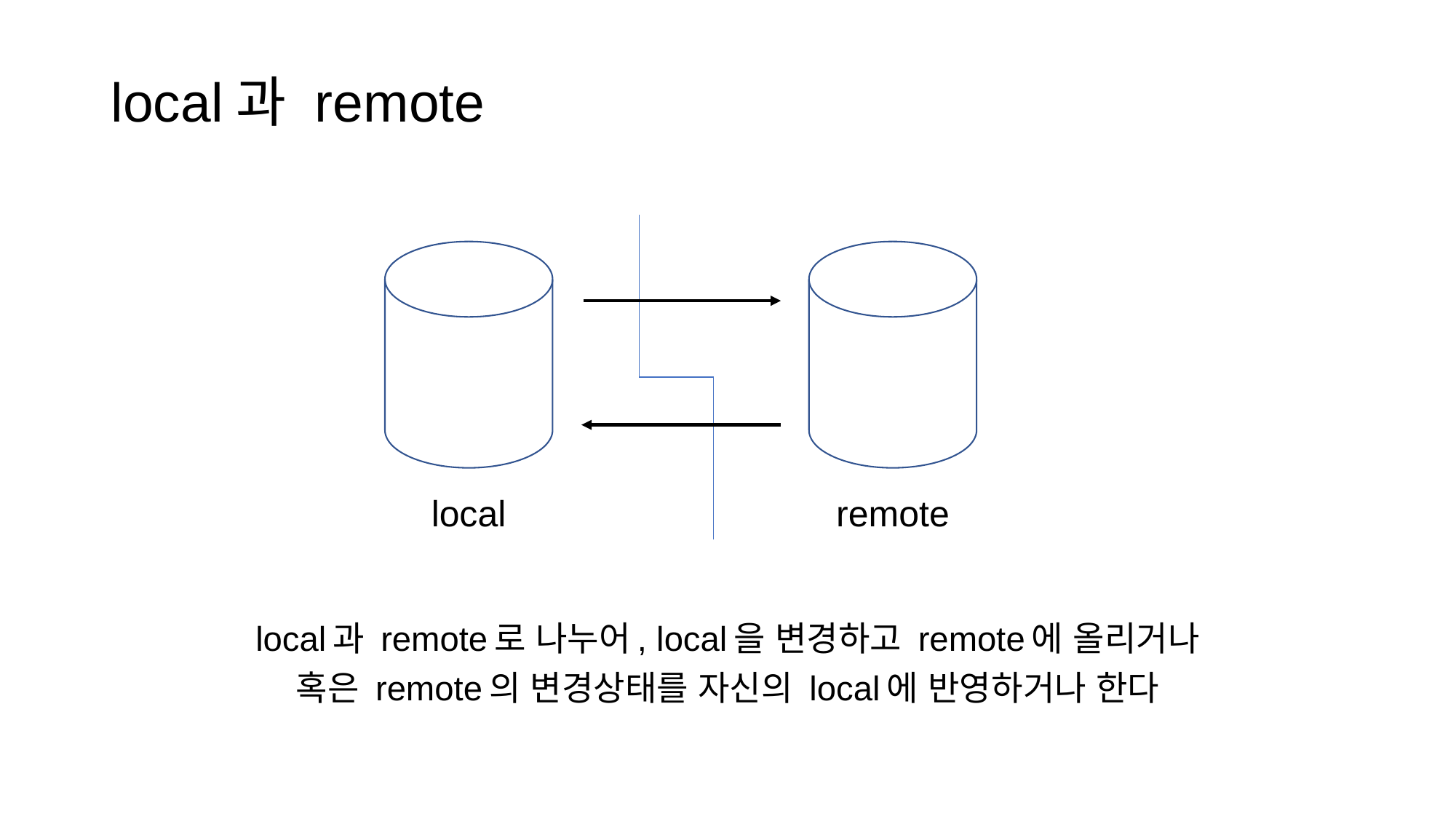

# local과 remote

local
remote
local과 remote로 나누어, local을 변경하고 remote에 올리거나
혹은 remote의 변경상태를 자신의 local에 반영하거나 한다